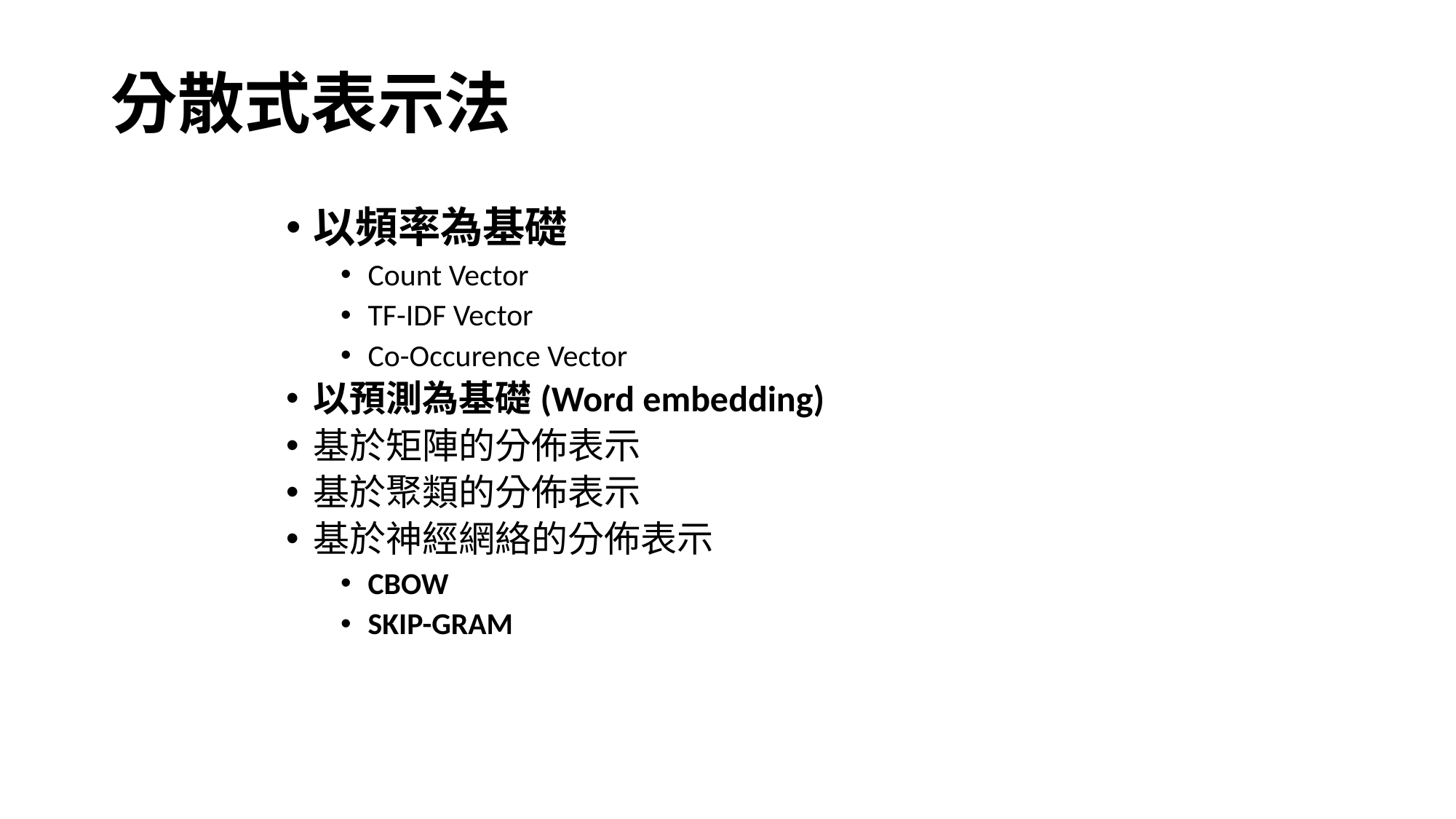

# 分散式表示法
以頻率為基礎
Count Vector
TF-IDF Vector
Co-Occurence Vector
以預測為基礎(Word embedding)
基於矩陣的分佈表示
基於聚類的分佈表示
基於神經網絡的分佈表示
CBOW
SKIP-GRAM